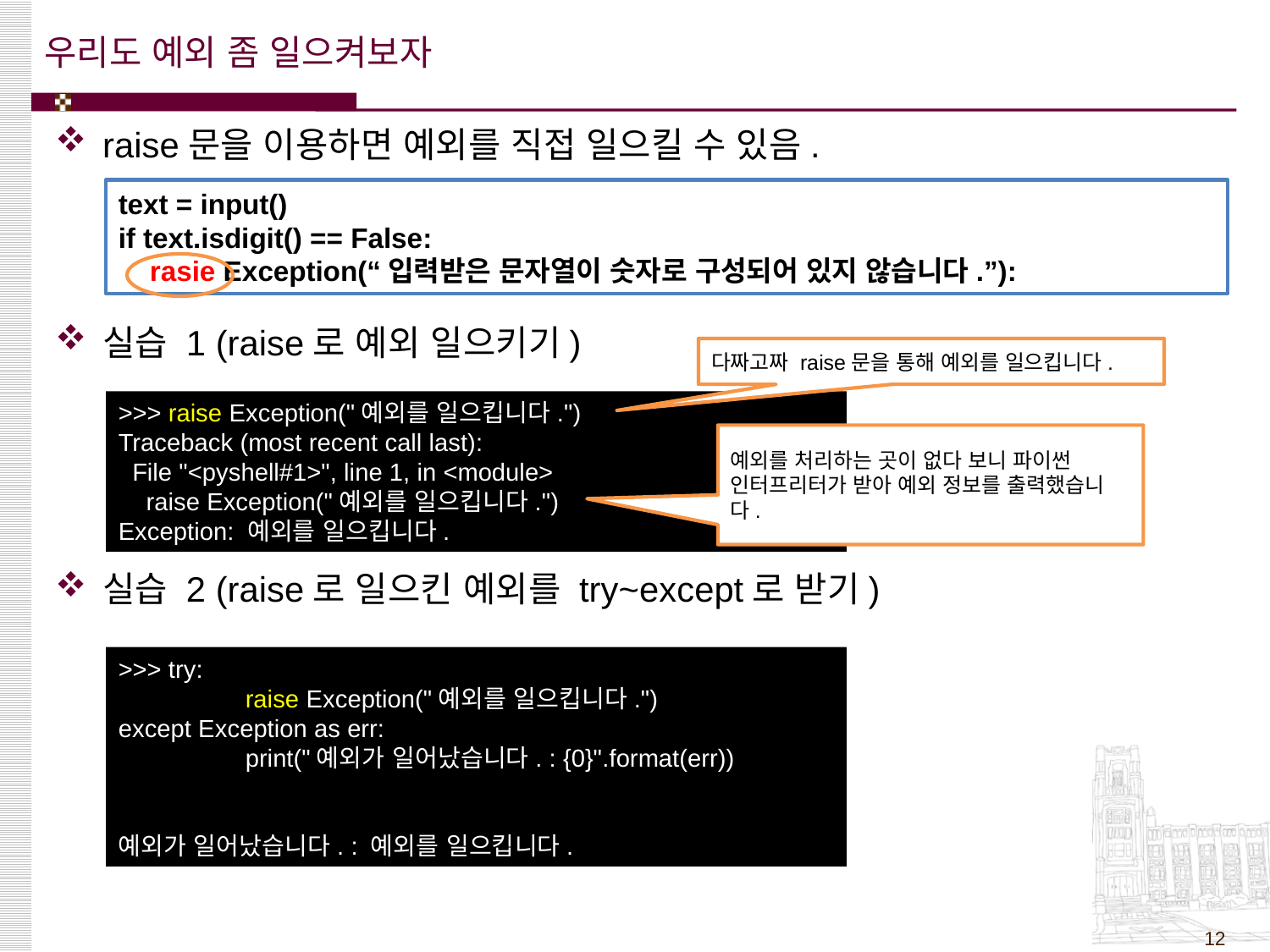

# 우리도 예외 좀 일으켜보자
raise문을 이용하면 예외를 직접 일으킬 수 있음.

실습 1 (raise로 예외 일으키기)

실습 2 (raise로 일으킨 예외를 try~except로 받기)

text = input()
if text.isdigit() == False:
    rasie Exception(“입력받은 문자열이 숫자로 구성되어 있지 않습니다.”):

다짜고짜 raise문을 통해 예외를 일으킵니다.
>>> raise Exception("예외를 일으킵니다.")
Traceback (most recent call last):
  File "<pyshell#1>", line 1, in <module>
    raise Exception("예외를 일으킵니다.")
Exception: 예외를 일으킵니다.
예외를 처리하는 곳이 없다 보니 파이썬 인터프리터가 받아 예외 정보를 출력했습니다.
>>> try:
	raise Exception("예외를 일으킵니다.")
except Exception as err:
	print("예외가 일어났습니다. : {0}".format(err))

예외가 일어났습니다. : 예외를 일으킵니다.